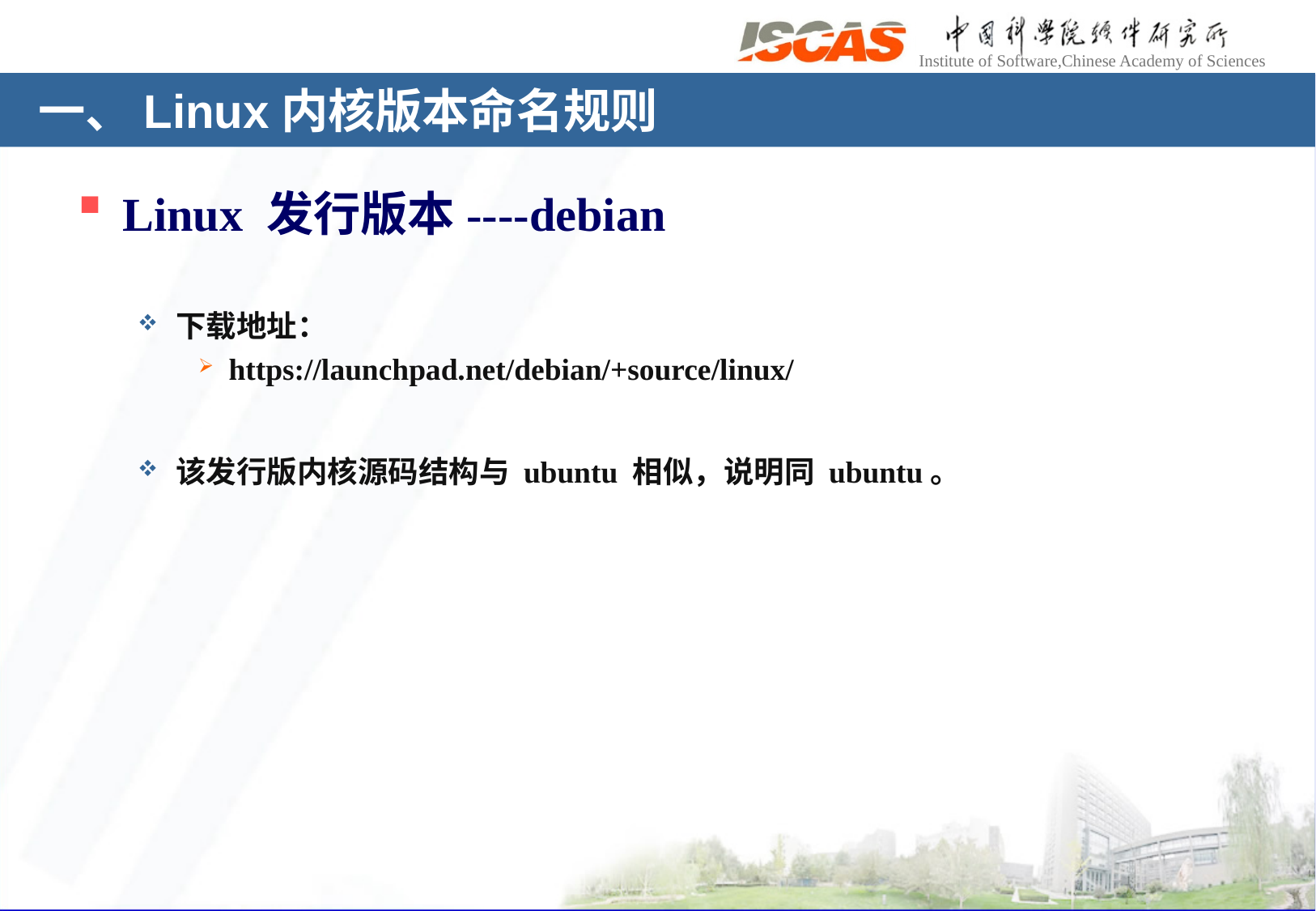

# 一、Linux内核版本命名规则
Linux 发行版本----debian

下载地址：
https://launchpad.net/debian/+source/linux/

该发行版内核源码结构与 ubuntu 相似，说明同 ubuntu。